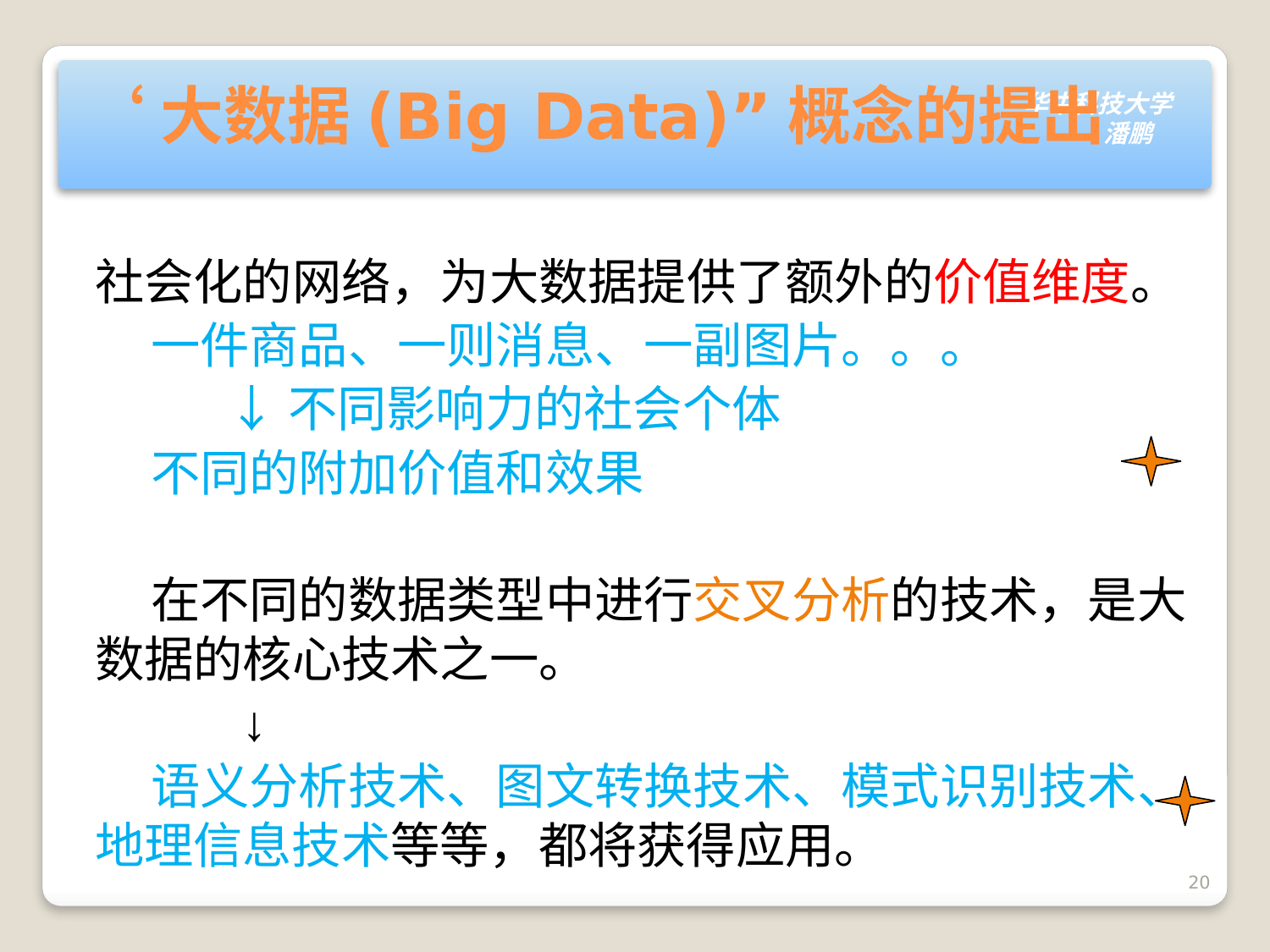

# ‘大数据(Big Data)”概念的提出
社会化的网络，为大数据提供了额外的价值维度。
    一件商品、一则消息、一副图片。。。
            ↓不同影响力的社会个体
    不同的附加价值和效果

    在不同的数据类型中进行交叉分析的技术，是大数据的核心技术之一。
            ↓
    语义分析技术、图文转换技术、模式识别技术、地理信息技术等等，都将获得应用。

20